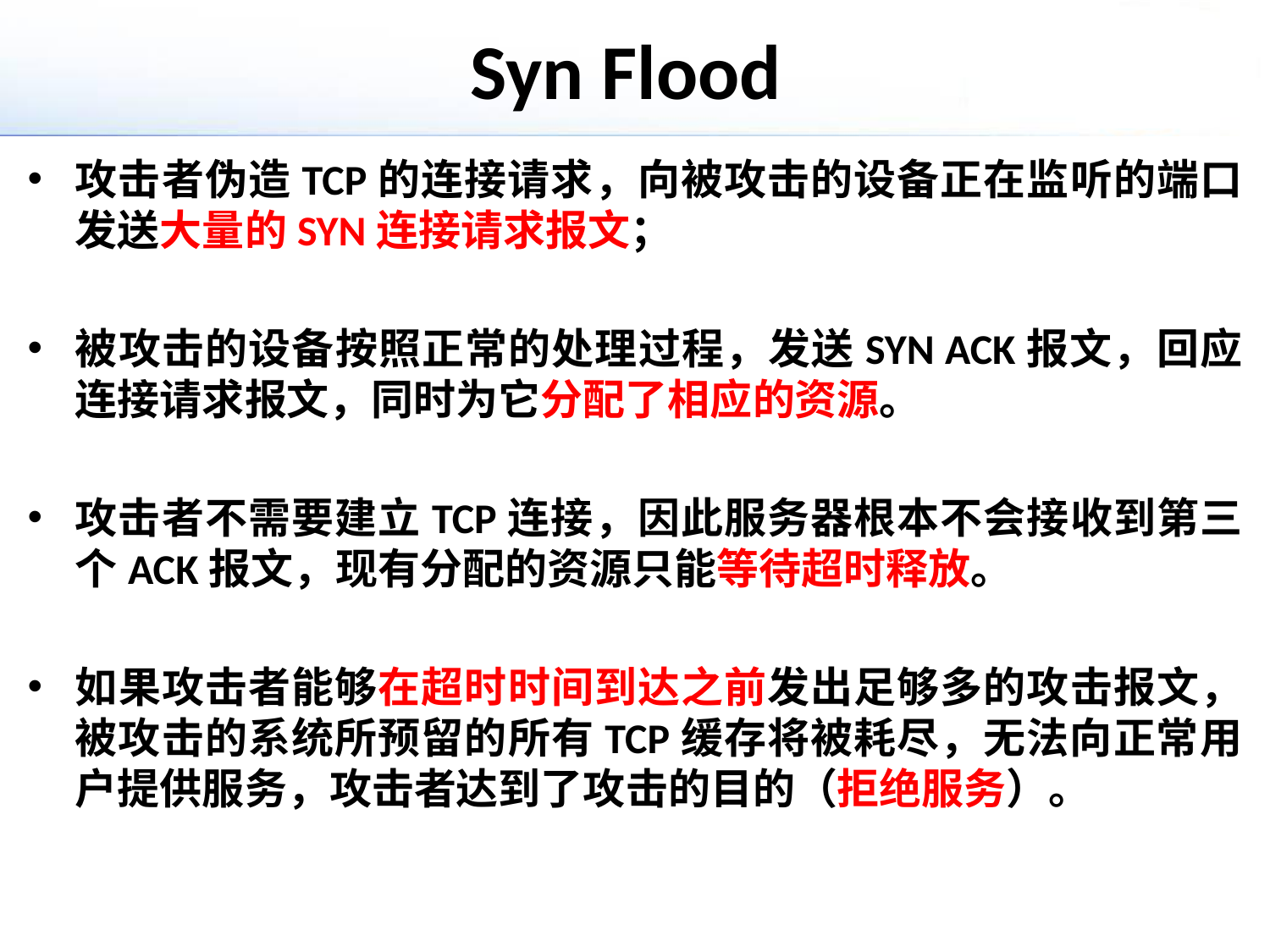

# Syn Flood
攻击者伪造TCP的连接请求，向被攻击的设备正在监听的端口发送大量的SYN连接请求报文；

被攻击的设备按照正常的处理过程，发送SYN ACK报文，回应连接请求报文，同时为它分配了相应的资源。

攻击者不需要建立TCP连接，因此服务器根本不会接收到第三个ACK报文，现有分配的资源只能等待超时释放。

如果攻击者能够在超时时间到达之前发出足够多的攻击报文，被攻击的系统所预留的所有TCP缓存将被耗尽，无法向正常用户提供服务，攻击者达到了攻击的目的（拒绝服务）。